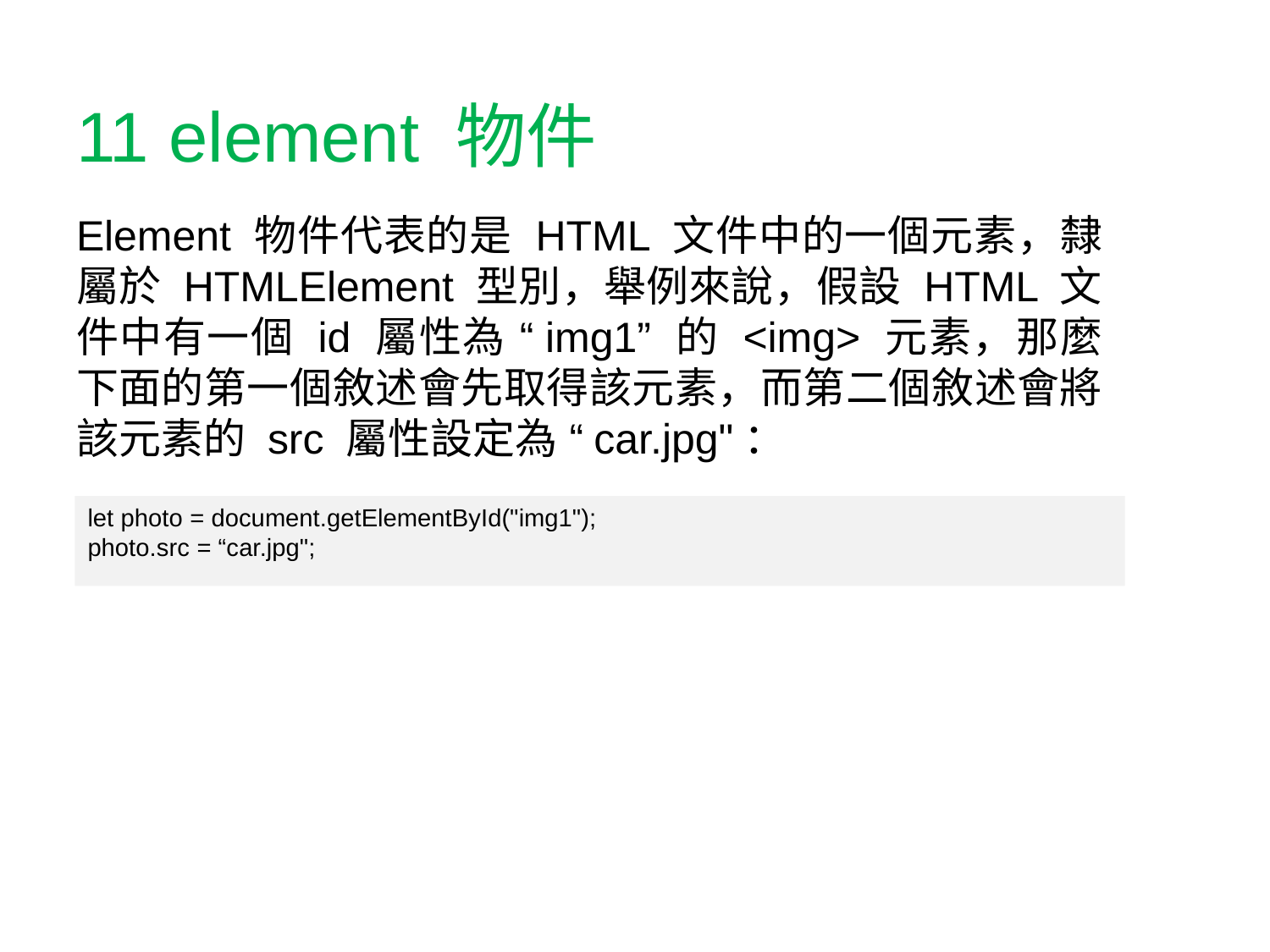

33
# 11 element 物件
Element 物件代表的是 HTML 文件中的一個元素，隸屬於 HTMLElement 型別，舉例來說，假設 HTML 文件中有一個 id 屬性為 “img1” 的 <img> 元素，那麼下面的第一個敘述會先取得該元素，而第二個敘述會將該元素的 src 屬性設定為 “car.jpg"：
let photo = document.getElementById("img1");
photo.src = “car.jpg";